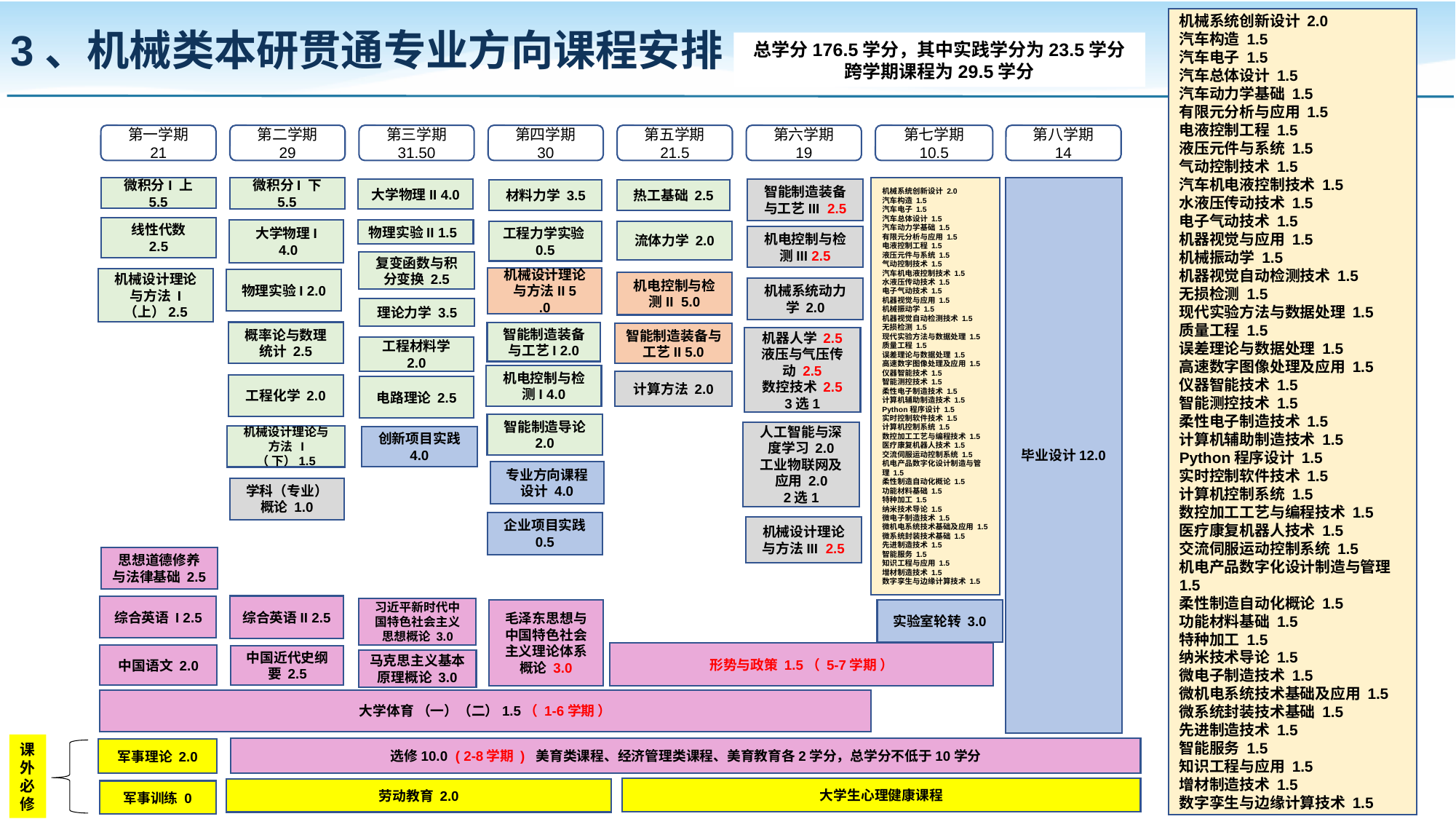

机械系统创新设计 2.0
汽车构造 1.5
汽车电子 1.5
汽车总体设计 1.5
汽车动力学基础 1.5
有限元分析与应用 1.5
电液控制工程 1.5
液压元件与系统 1.5
气动控制技术 1.5
汽车机电液控制技术 1.5
水液压传动技术 1.5
电子气动技术 1.5
机器视觉与应用 1.5
机械振动学 1.5
机器视觉自动检测技术 1.5
无损检测 1.5
现代实验方法与数据处理 1.5
质量工程 1.5
误差理论与数据处理 1.5
高速数字图像处理及应用 1.5
仪器智能技术 1.5
智能测控技术 1.5
柔性电子制造技术 1.5
计算机辅助制造技术 1.5
Python程序设计 1.5
实时控制软件技术 1.5
计算机控制系统 1.5
数控加工工艺与编程技术 1.5
医疗康复机器人技术 1.5
交流伺服运动控制系统 1.5
机电产品数字化设计制造与管理 1.5
柔性制造自动化概论 1.5
功能材料基础 1.5
特种加工 1.5
纳米技术导论 1.5
微电子制造技术 1.5
微机电系统技术基础及应用 1.5
微系统封装技术基础 1.5
先进制造技术 1.5
智能服务 1.5
知识工程与应用 1.5
增材制造技术 1.5
数字孪生与边缘计算技术 1.5
3、机械类本研贯通专业方向课程安排
总学分176.5学分，其中实践学分为23.5学分
跨学期课程为29.5学分
第一学期
21
第二学期
29
第三学期
31.50
第四学期
30
第五学期
21.5
第六学期
19
第七学期
10.5
第八学期
14
毕业设计12.0
微积分I 上 5.5
微积分I 下 5.5
机械系统创新设计 2.0
汽车构造 1.5
汽车电子 1.5
汽车总体设计 1.5
汽车动力学基础 1.5
有限元分析与应用 1.5
电液控制工程 1.5
液压元件与系统 1.5
气动控制技术 1.5
汽车机电液控制技术 1.5
水液压传动技术 1.5
电子气动技术 1.5
机器视觉与应用 1.5
机械振动学 1.5
机器视觉自动检测技术 1.5
无损检测 1.5
现代实验方法与数据处理 1.5
质量工程 1.5
误差理论与数据处理 1.5
高速数字图像处理及应用 1.5
仪器智能技术 1.5
智能测控技术 1.5
柔性电子制造技术 1.5
计算机辅助制造技术 1.5
Python程序设计 1.5
实时控制软件技术 1.5
计算机控制系统 1.5
数控加工工艺与编程技术 1.5
医疗康复机器人技术 1.5
交流伺服运动控制系统 1.5
机电产品数字化设计制造与管理 1.5
柔性制造自动化概论 1.5
功能材料基础 1.5
特种加工 1.5
纳米技术导论 1.5
微电子制造技术 1.5
微机电系统技术基础及应用 1.5
微系统封装技术基础 1.5
先进制造技术 1.5
智能服务 1.5
知识工程与应用 1.5
增材制造技术 1.5
数字孪生与边缘计算技术 1.5
智能制造装备与工艺III  2.5
大学物理II 4.0
热工基础 2.5
材料力学 3.5
线性代数
2.5
物理实验II 1.5
大学物理I
 4.0
流体力学 2.0
工程力学实验0.5
机电控制与检测III 2.5
复变函数与积分变换 2.5
机械设计理论与方法II 5
.0
机械设计理论与方法 I
（上）2.5
物理实验I 2.0
机电控制与检测II  5.0
机械系统动力学 2.0
理论力学 3.5
概率论与数理统计 2.5
智能制造装备与工艺I 2.0
智能制造装备与工艺II 5.0
机器人学 2.5
液压与气压传动 2.5
数控技术 2.5
3选1
工程材料学 2.0
机电控制与检测I 4.0
计算方法 2.0
工程化学 2.0
电路理论 2.5
智能制造导论 2.0
人工智能与深度学习 2.0
工业物联网及应用 2.0
2选1
机械设计理论与方法  I
（ 下）1.5
创新项目实践 4.0
专业方向课程设计 4.0
学科（专业）概论 1.0
企业项目实践 0.5
机械设计理论与方法III  2.5
思想道德修养与法律基础 2.5
综合英语II 2.5
综合英语 I 2.5
习近平新时代中国特色社会主义思想概论 3.0
毛泽东思想与中国特色社会主义理论体系概论 3.0
实验室轮转 3.0
形势与政策 1.5（ 5-7学期 ）
中国语文 2.0
中国近代史纲要 2.5
马克思主义基本原理概论 3.0
大学体育 （一）（二）1.5（ 1-6学期 ）
课外必修
选修10.0  ( 2-8学期 )  美育类课程、经济管理类课程、美育教育各2学分，总学分不低于10学分
军事理论 2.0

2
大学生心理健康课程
劳动教育 2.0
军事训练 0